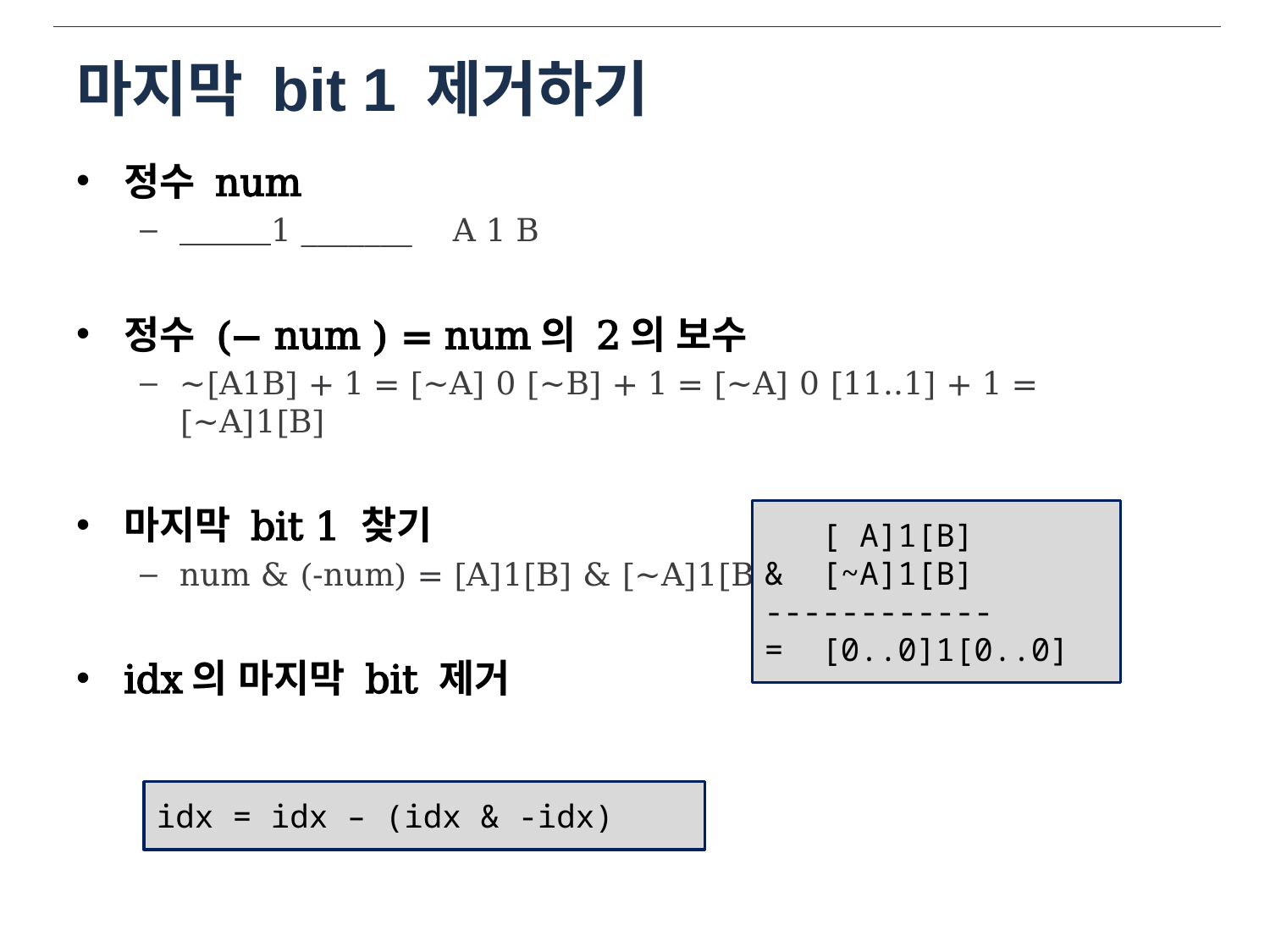

# 마지막 bit 1 제거하기
정수 num
         1 _______    A 1 B

정수 (− num ) = num의 2의 보수
~[A1B] + 1 = [~A] 0 [~B] + 1 = [~A] 0 [11..1] + 1 = [~A]1[B]

마지막 bit 1 찾기
num & (-num) = [A]1[B] & [~A]1[B]

idx의 마지막 bit 제거
   [ A]1[B]
&  [~A]1[B]
------------
=  [0..0]1[0..0]
idx = idx – (idx & -idx)